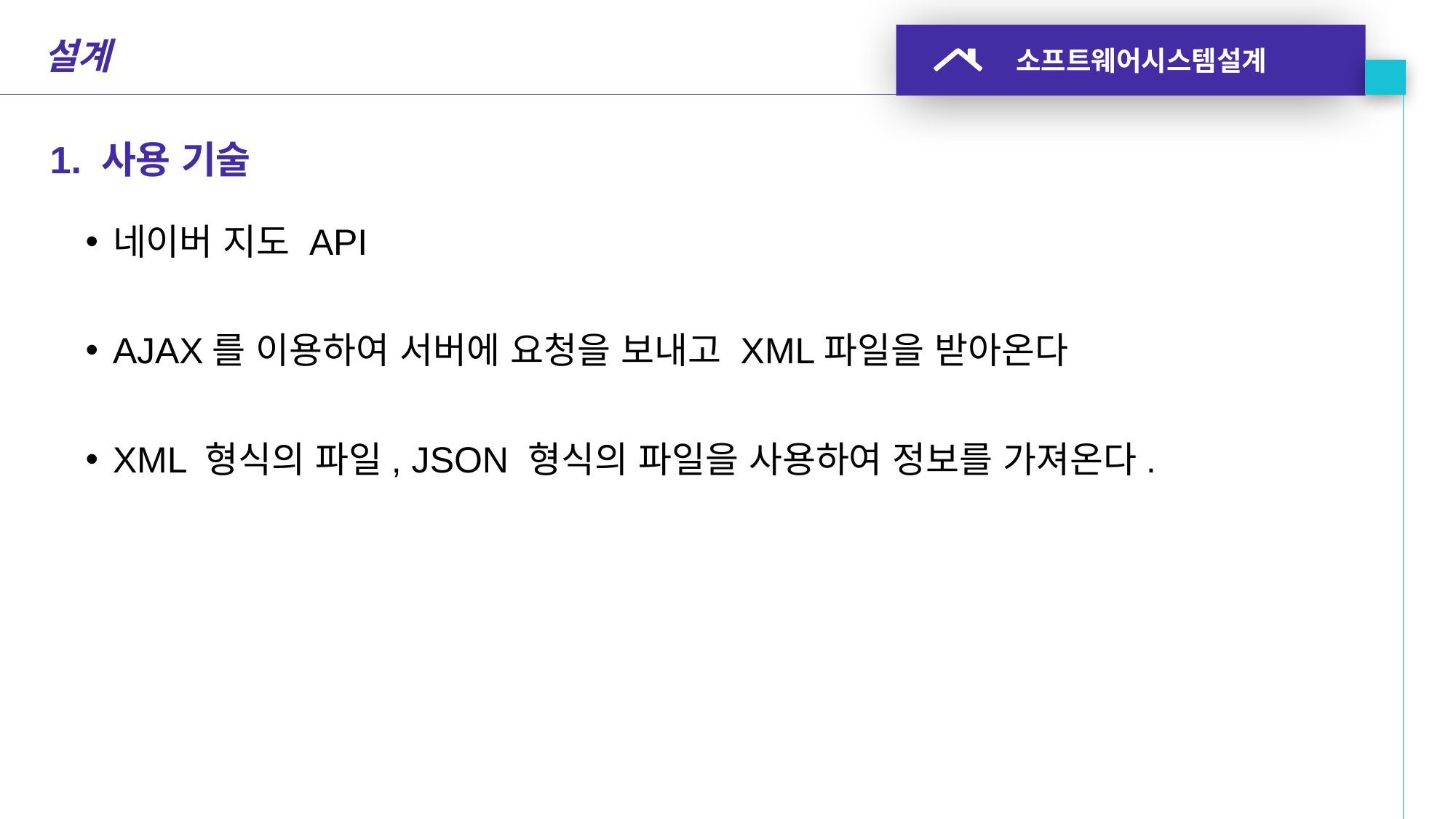

소프트웨어시스템설계

설계
1. 사용 기술
네이버 지도 API

AJAX를 이용하여 서버에 요청을 보내고 XML파일을 받아온다

XML 형식의 파일, JSON 형식의 파일을 사용하여 정보를 가져온다.